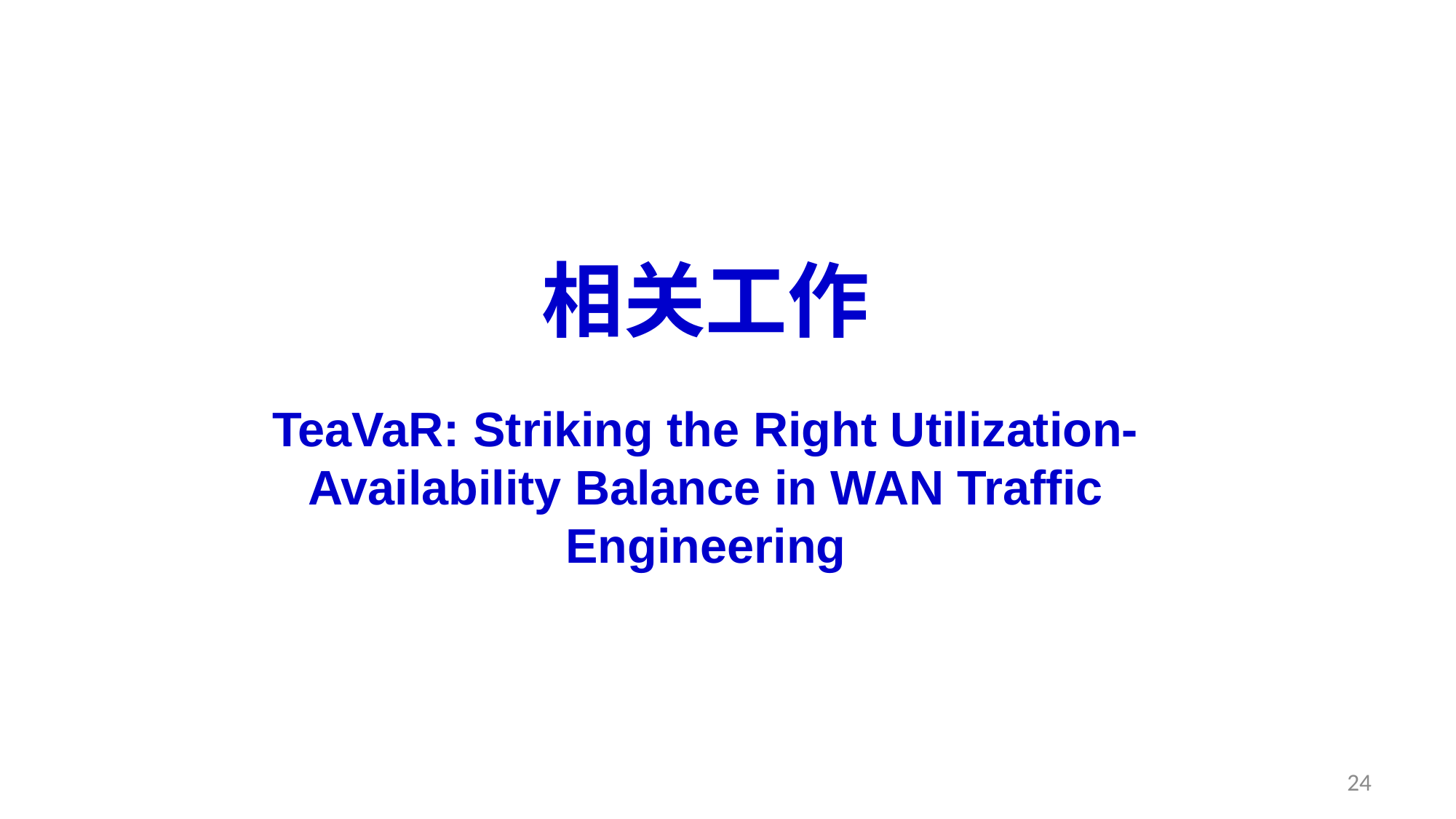

相关工作
TeaVaR: Striking the Right Utilization-Availability Balance in WAN Traffic Engineering
24